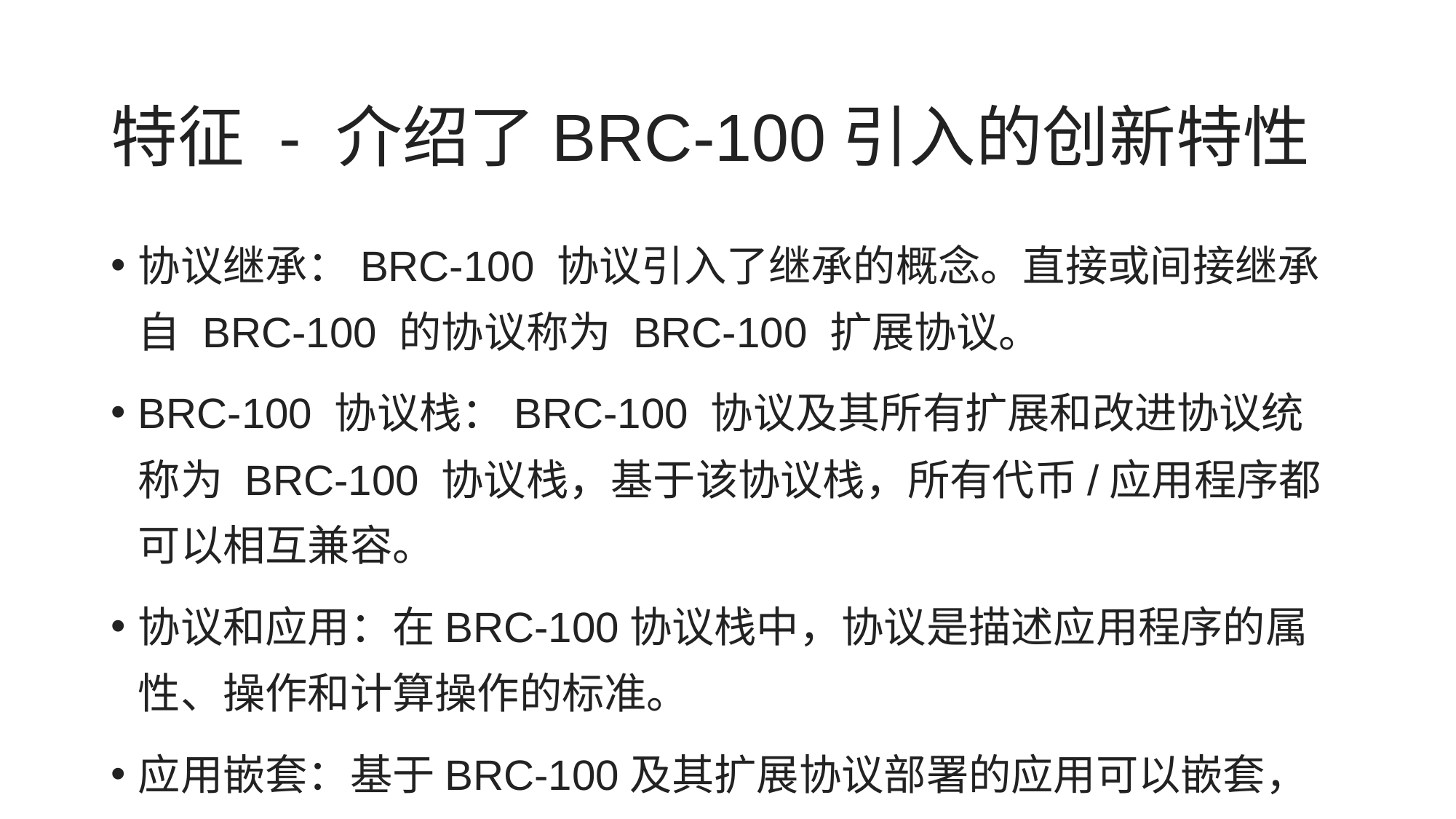

# 特征 - 介绍了BRC-100引入的创新特性
协议继承：BRC-100 协议引入了继承的概念。直接或间接继承自 BRC-100 的协议称为 BRC-100 扩展协议。
BRC-100 协议栈：BRC-100 协议及其所有扩展和改进协议统称为 BRC-100 协议栈，基于该协议栈，所有代币/应用程序都可以相互兼容。
协议和应用：在BRC-100协议栈中，协议是描述应用程序的属性、操作和计算操作的标准。
应用嵌套：基于BRC-100及其扩展协议部署的应用可以嵌套，即一个应用下可以创建另一个应用，称为子应用。
应用状态和地址：除了UTXO模型外，BRC-100协议还引入了状态机模型来扩展协议的计算能力。
权限：BRC-100 协议引入了两种角色：所有者和管理员。
应用程序的去中心化治理：BRC-100协议栈引入了治理协议：BRC-101，它可以治理实现BRC-100或其扩展协议标准的应用程序。
部署应用程序/Token：在BRC-100协议中，有两种部署应用程序的方式：一种是直接使用部署算子进行部署，另一种是通过治理协议：BRC-101进行部署。
铸造代币：BRC-100协议提供了三种铸造算子：mint、mint2、mint3，用于在不同场景下铸造代币。
销毁代币：销毁是 BRC-100 协议新引入的操作。
交易税和通货紧缩：BRC-100协议引入了一种新的代币交易机制：交易税和通货紧缩。
计算操作：计算操作是BRC-100协议的扩展计算行为。
Oracle：Oracle是区块链与链下各方交互的常见需求，并且在以太坊等区块链上得到了很好的实现和应用。
中继协议：比特币上的元协议是异构的，无法相互通信。